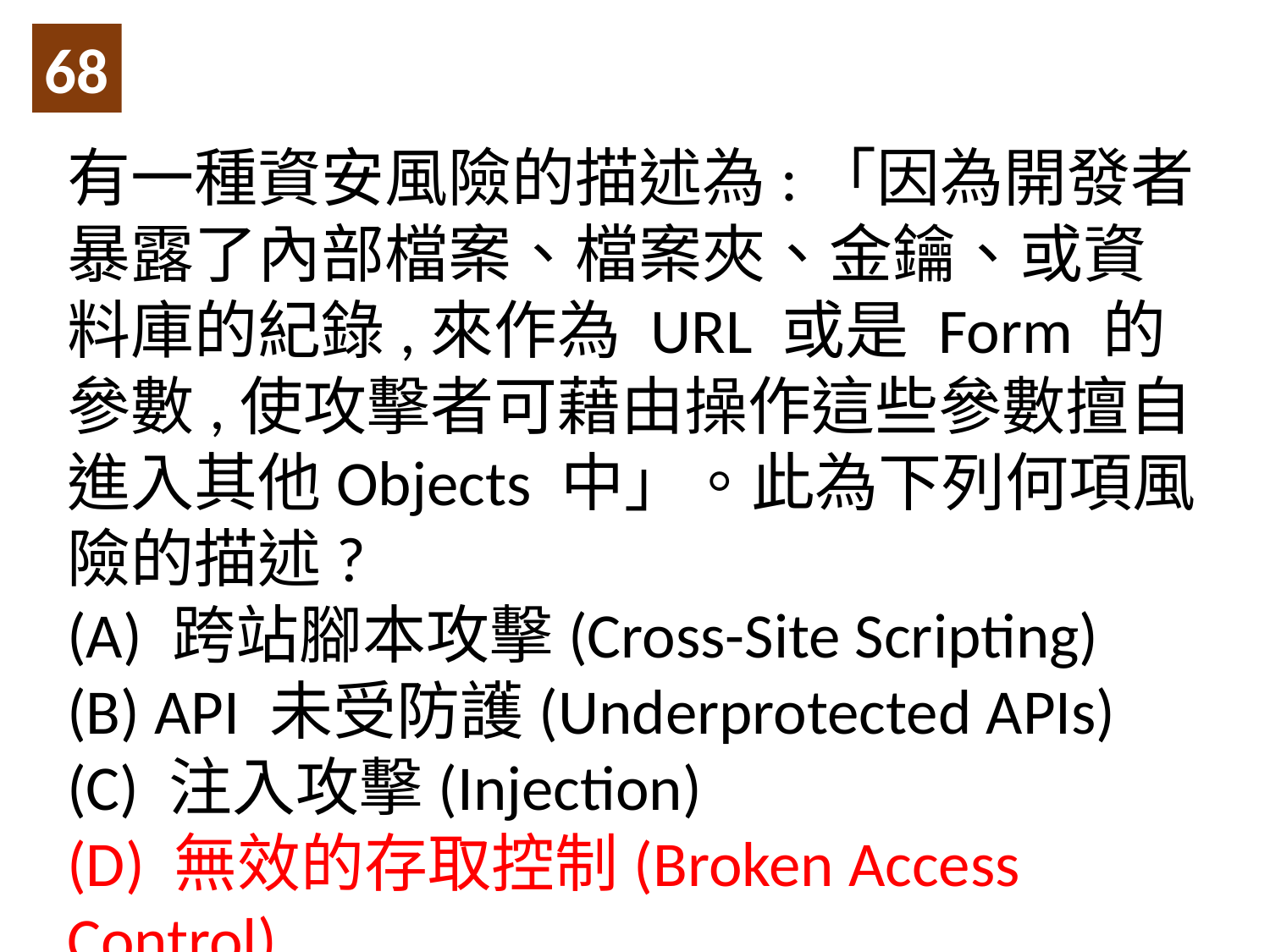

68
有一種資安風險的描述為:「因為開發者暴露了內部檔案、檔案夾、金鑰、或資料庫的紀錄,來作為 URL 或是 Form 的參數,使攻擊者可藉由操作這些參數擅自進入其他Objects 中」。此為下列何項風險的描述?
(A) 跨站腳本攻擊(Cross-Site Scripting)
(B) API 未受防護(Underprotected APIs)
(C) 注入攻擊(Injection)
(D) 無效的存取控制(Broken Access Control)